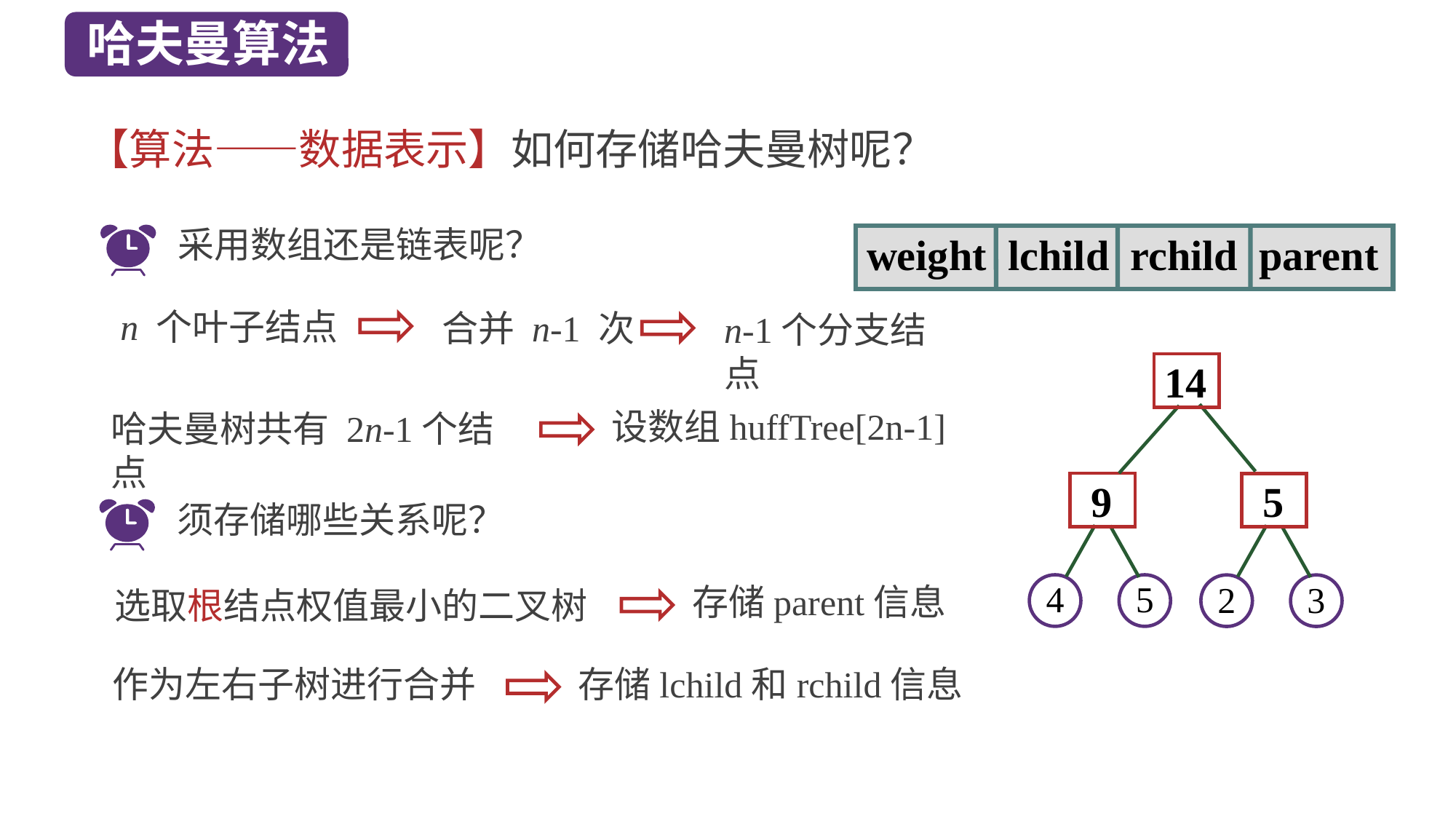

哈夫曼算法

【算法——数据表示】如何存储哈夫曼树呢？
采用数组还是链表呢？

weight  lchild  rchild  parent

 n 个叶子结点
合并 n-1 次

n-1个分支结点

14

 9
 5

2
3

4
5
设数组huffTree[2n-1]

哈夫曼树共有 2n-1个结点
须存储哪些关系呢？

存储parent信息

选取根结点权值最小的二叉树
存储lchild和rchild信息

作为左右子树进行合并